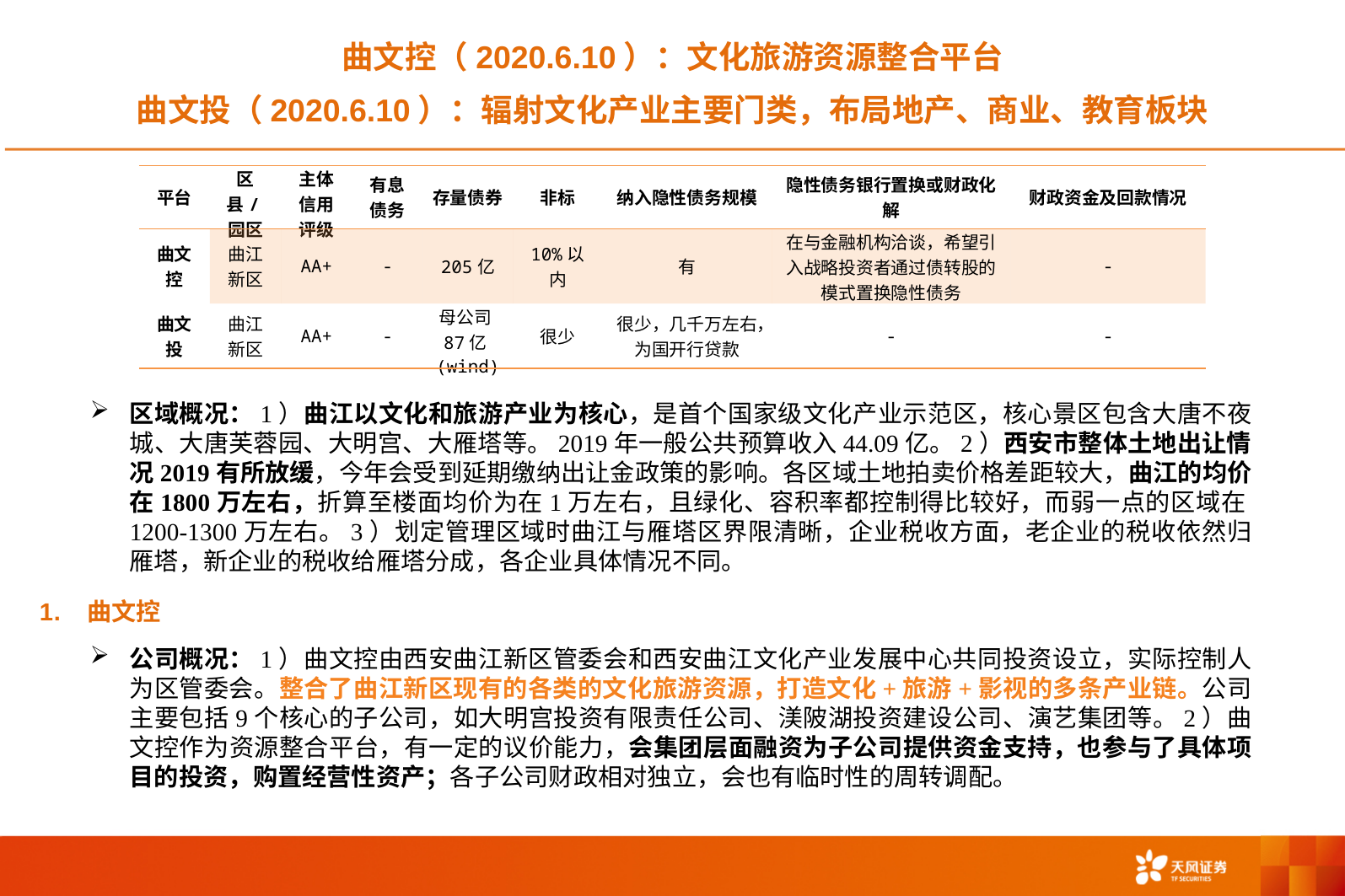

曲文控（2020.6.10）：文化旅游资源整合平台
曲文投（2020.6.10）：辐射文化产业主要门类，布局地产、商业、教育板块
| 平台 | 区县/园区 | 主体信用评级 | 有息债务 | 存量债券 | 非标 | 纳入隐性债务规模 | 隐性债务银行置换或财政化解 | 财政资金及回款情况 |
| --- | --- | --- | --- | --- | --- | --- | --- | --- |
| 曲文控 | 曲江新区 | AA+ | - | 205亿 | 10%以内 | 有 | 在与金融机构洽谈，希望引入战略投资者通过债转股的模式置换隐性债务 | - |
| 曲文投 | 曲江新区 | AA+ | - | 母公司87亿(wind) | 很少 | 很少，几千万左右，为国开行贷款 | - | - |
区域概况：1）曲江以文化和旅游产业为核心，是首个国家级文化产业示范区，核心景区包含大唐不夜城、大唐芙蓉园、大明宫、大雁塔等。2019年一般公共预算收入44.09亿。2）西安市整体土地出让情况2019有所放缓，今年会受到延期缴纳出让金政策的影响。各区域土地拍卖价格差距较大，曲江的均价在1800万左右，折算至楼面均价为在1万左右，且绿化、容积率都控制得比较好，而弱一点的区域在1200-1300万左右。3）划定管理区域时曲江与雁塔区界限清晰，企业税收方面，老企业的税收依然归雁塔，新企业的税收给雁塔分成，各企业具体情况不同。
曲文控
公司概况：1）曲文控由西安曲江新区管委会和西安曲江文化产业发展中心共同投资设立，实际控制人为区管委会。整合了曲江新区现有的各类的文化旅游资源，打造文化+旅游+影视的多条产业链。公司主要包括9个核心的子公司，如大明宫投资有限责任公司、渼陂湖投资建设公司、演艺集团等。2）曲文控作为资源整合平台，有一定的议价能力，会集团层面融资为子公司提供资金支持，也参与了具体项目的投资，购置经营性资产；各子公司财政相对独立，会也有临时性的周转调配。
16